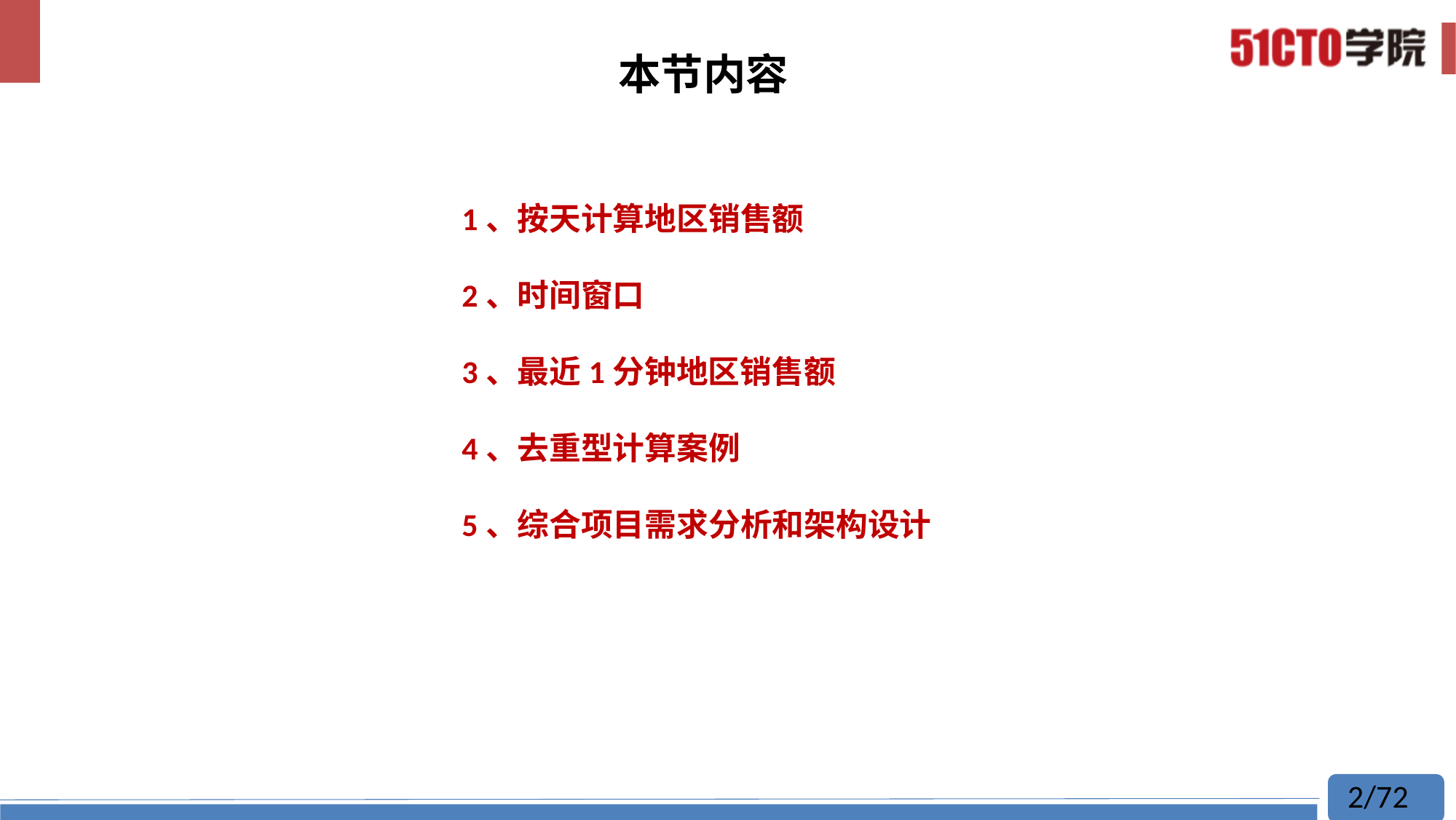

# 本节内容
1、按天计算地区销售额

2、时间窗口

3、最近1分钟地区销售额

4、去重型计算案例

5、综合项目需求分析和架构设计